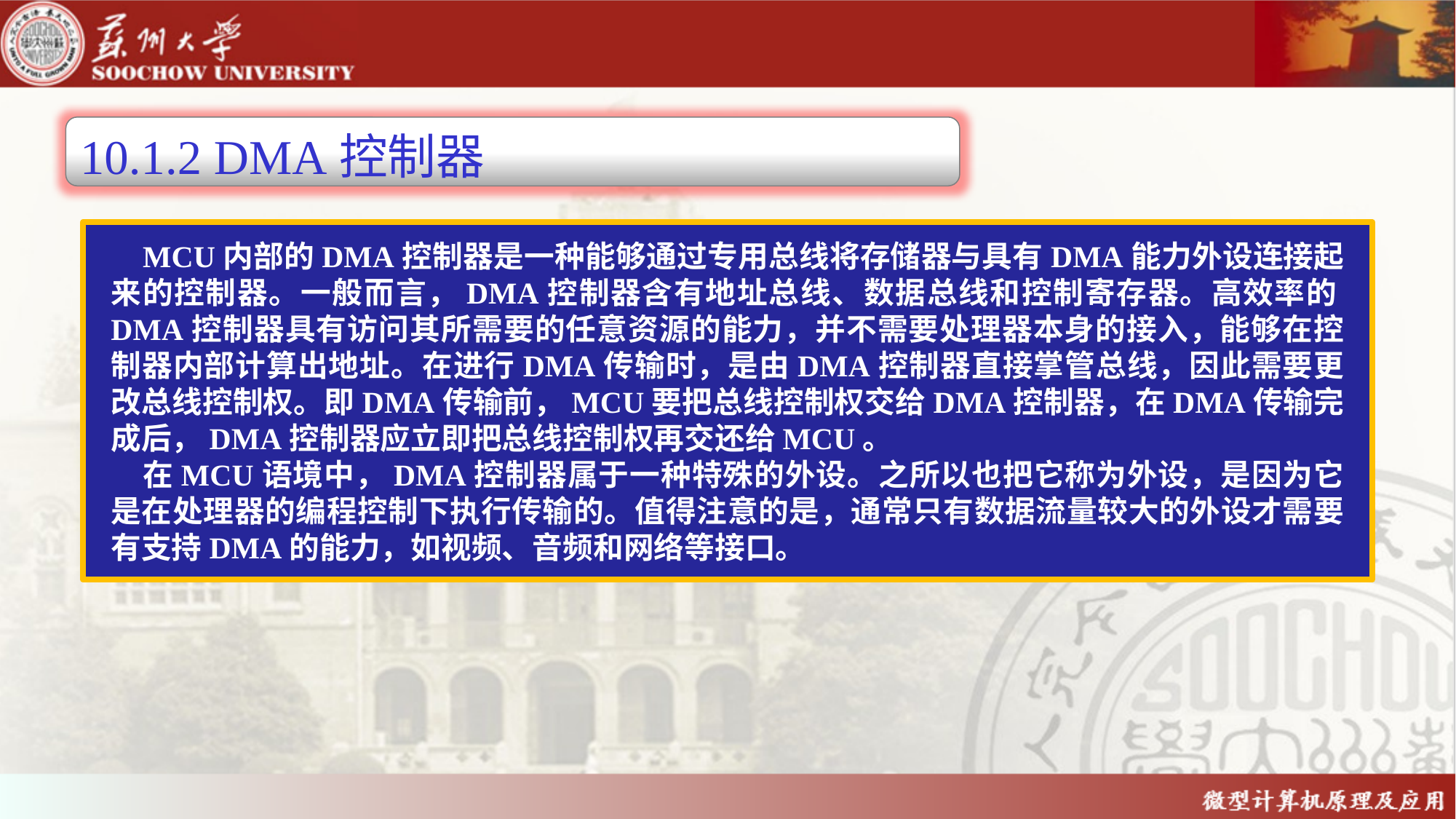

10.1.2 DMA控制器
MCU内部的DMA控制器是一种能够通过专用总线将存储器与具有DMA能力外设连接起来的控制器。一般而言，DMA控制器含有地址总线、数据总线和控制寄存器。高效率的DMA控制器具有访问其所需要的任意资源的能力，并不需要处理器本身的接入，能够在控制器内部计算出地址。在进行DMA传输时，是由DMA控制器直接掌管总线，因此需要更改总线控制权。即DMA传输前，MCU要把总线控制权交给DMA控制器，在DMA传输完成后，DMA控制器应立即把总线控制权再交还给MCU。
在MCU语境中，DMA控制器属于一种特殊的外设。之所以也把它称为外设，是因为它是在处理器的编程控制下执行传输的。值得注意的是，通常只有数据流量较大的外设才需要有支持DMA的能力，如视频、音频和网络等接口。